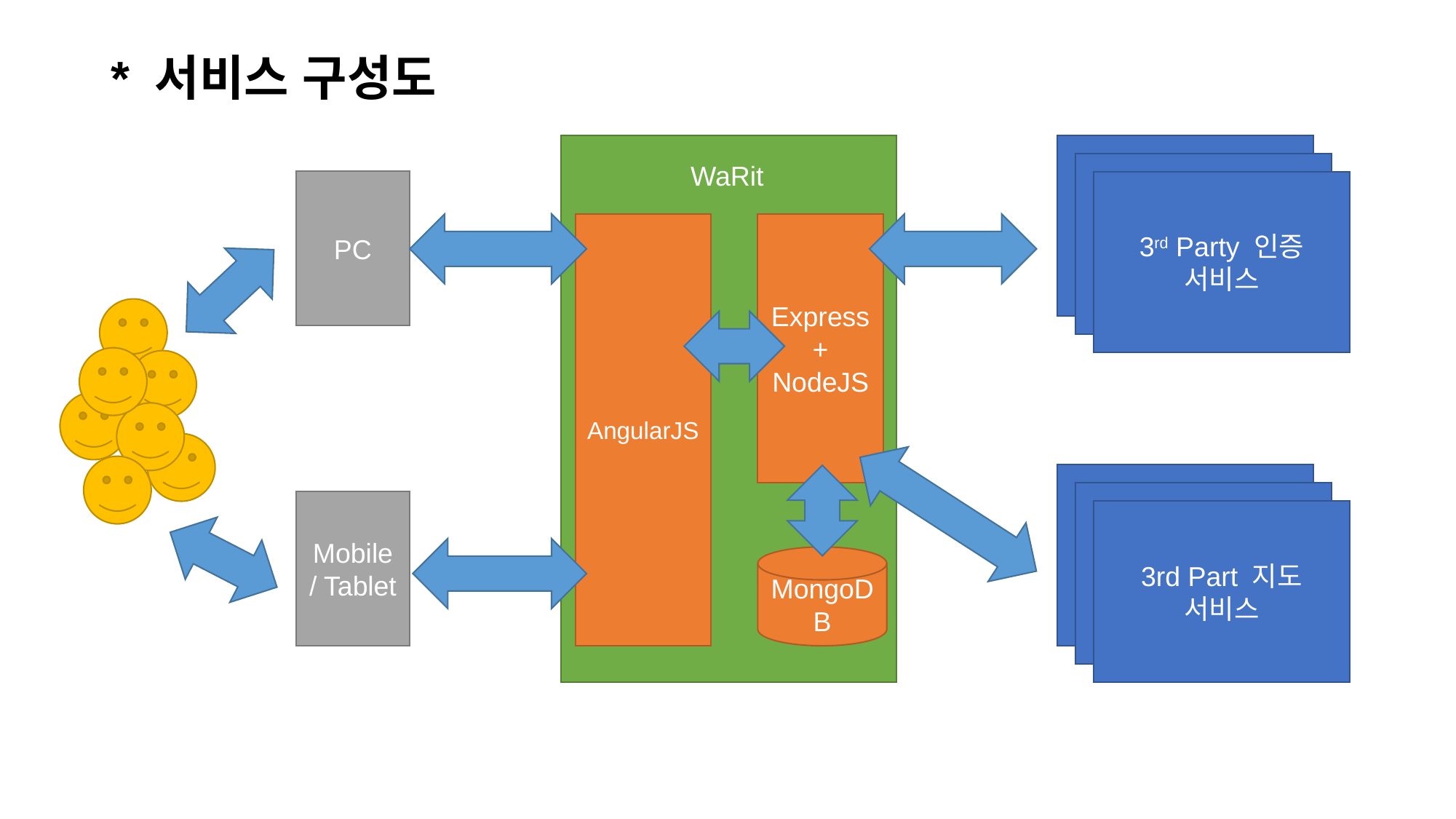

# * 서비스 구성도

WaRit
3rd Party 인증 서비스
3rd Party 인증 서비스
3rd Party 인증 서비스
PC

AngularJS
Express
+
NodeJS

3rd Part 지도 서비스
3rd Part 지도 서비스
3rd Part 지도 서비스

Mobile / Tablet

MongoDB